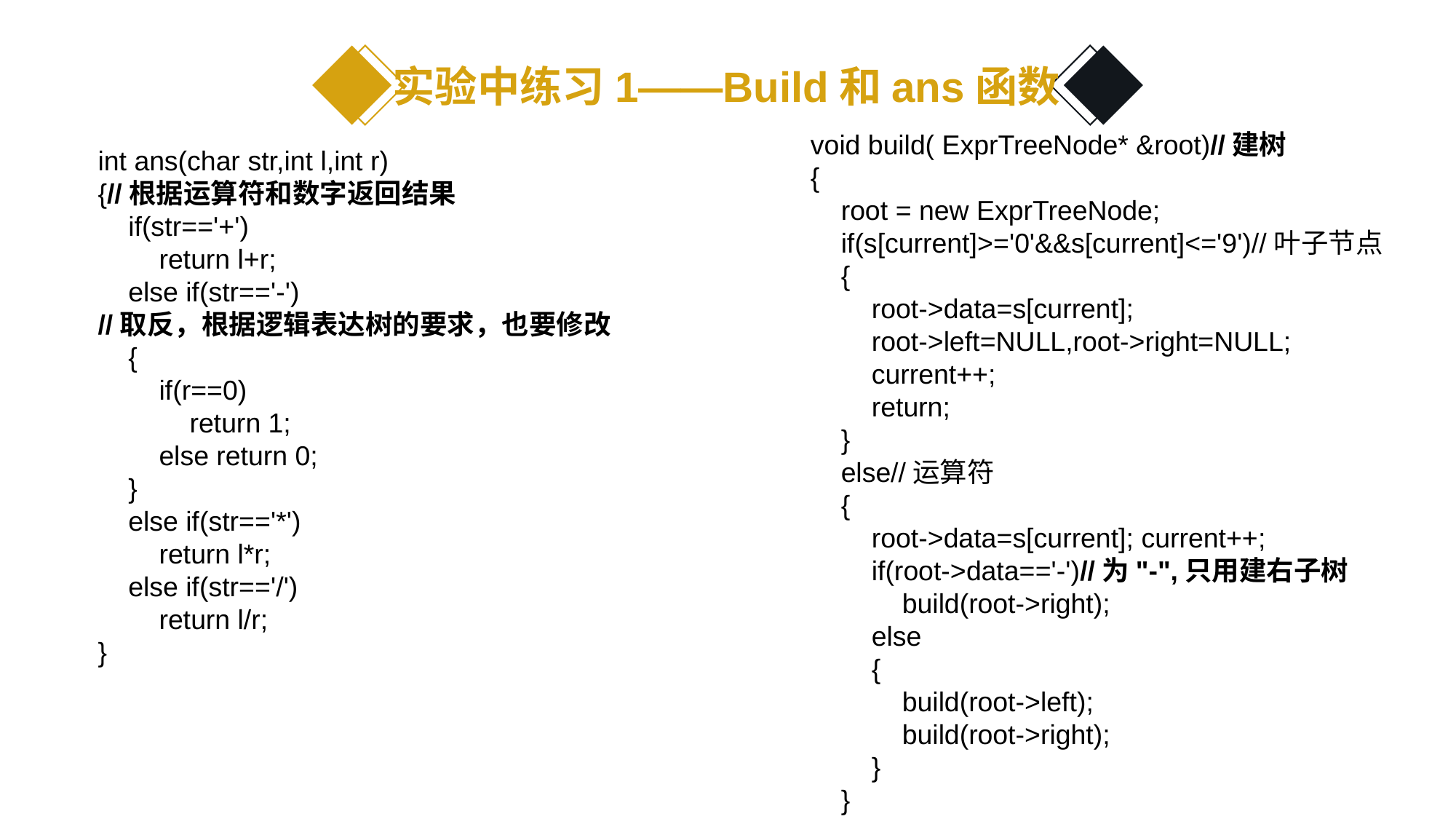

实验中练习1——Build和ans函数
void build( ExprTreeNode* &root)//建树
{
    root = new ExprTreeNode;
    if(s[current]>='0'&&s[current]<='9')//叶子节点
    {
        root->data=s[current];
        root->left=NULL,root->right=NULL;
        current++;
        return;
    }
    else//运算符
    {
        root->data=s[current]; current++;
        if(root->data=='-')//为"-",只用建右子树
            build(root->right);
        else
        {
            build(root->left);
            build(root->right);
        }
    }
}
int ans(char str,int l,int r)
{//根据运算符和数字返回结果
    if(str=='+')
        return l+r;
    else if(str=='-')
//取反，根据逻辑表达树的要求，也要修改
    {
        if(r==0)
            return 1;
        else return 0;
    }
    else if(str=='*')
        return l*r;
    else if(str=='/')
        return l/r;
}